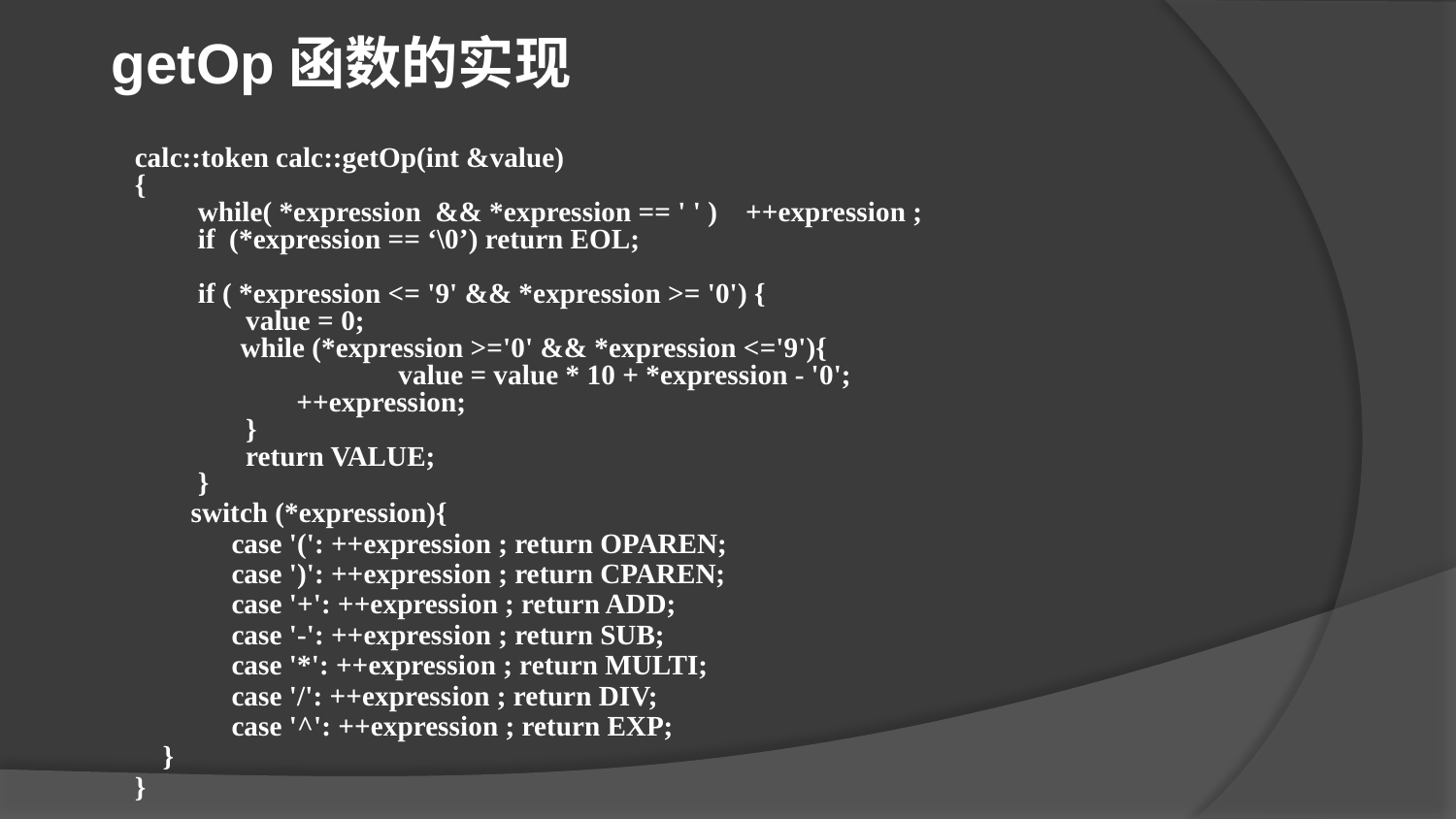

getOp函数的实现
calc::token calc::getOp(int &value)
{
         while( *expression  && *expression == ' ' )    ++expression ;
         if  (*expression == ‘\0’) return EOL;

         if ( *expression <= '9' && *expression >= '0') {
	  value = 0;
               while (*expression >='0' && *expression <='9'){
		   value = value * 10 + *expression - '0';
                       ++expression;
	  }
	  return VALUE;
         }
        switch (*expression){
	case '(': ++expression ; return OPAREN;
	case ')': ++expression ; return CPAREN;
	case '+': ++expression ; return ADD;
	case '-': ++expression ; return SUB;
	case '*': ++expression ; return MULTI;
	case '/': ++expression ; return DIV;
	case '^': ++expression ; return EXP;
    }
}